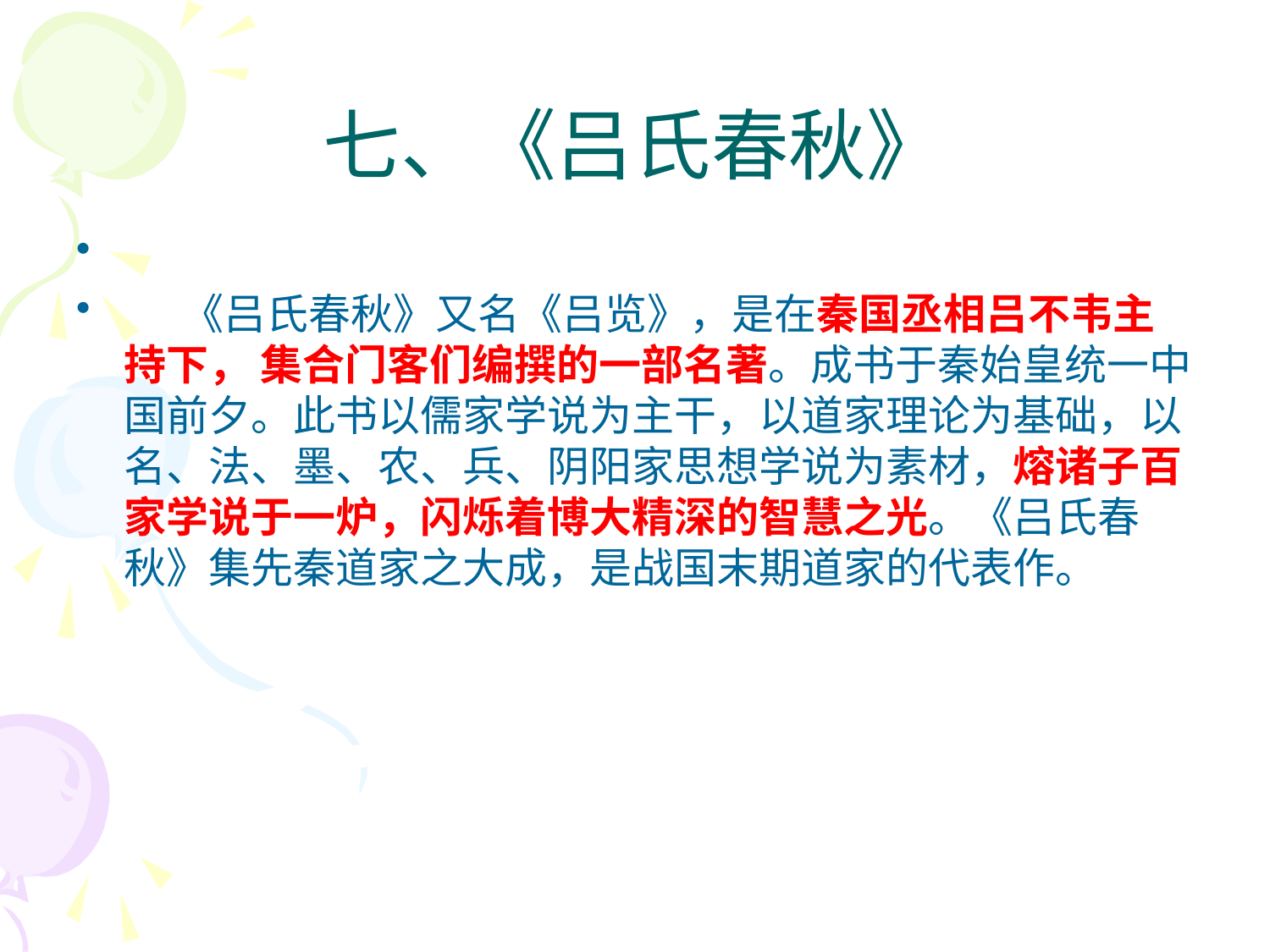

# 七、《吕氏春秋》

     《吕氏春秋》又名《吕览》，是在秦国丞相吕不韦主持下， 集合门客们编撰的一部名著。成书于秦始皇统一中国前夕。此书以儒家学说为主干，以道家理论为基础，以名、法、墨、农、兵、阴阳家思想学说为素材，熔诸子百家学说于一炉，闪烁着博大精深的智慧之光。《吕氏春秋》集先秦道家之大成，是战国末期道家的代表作。